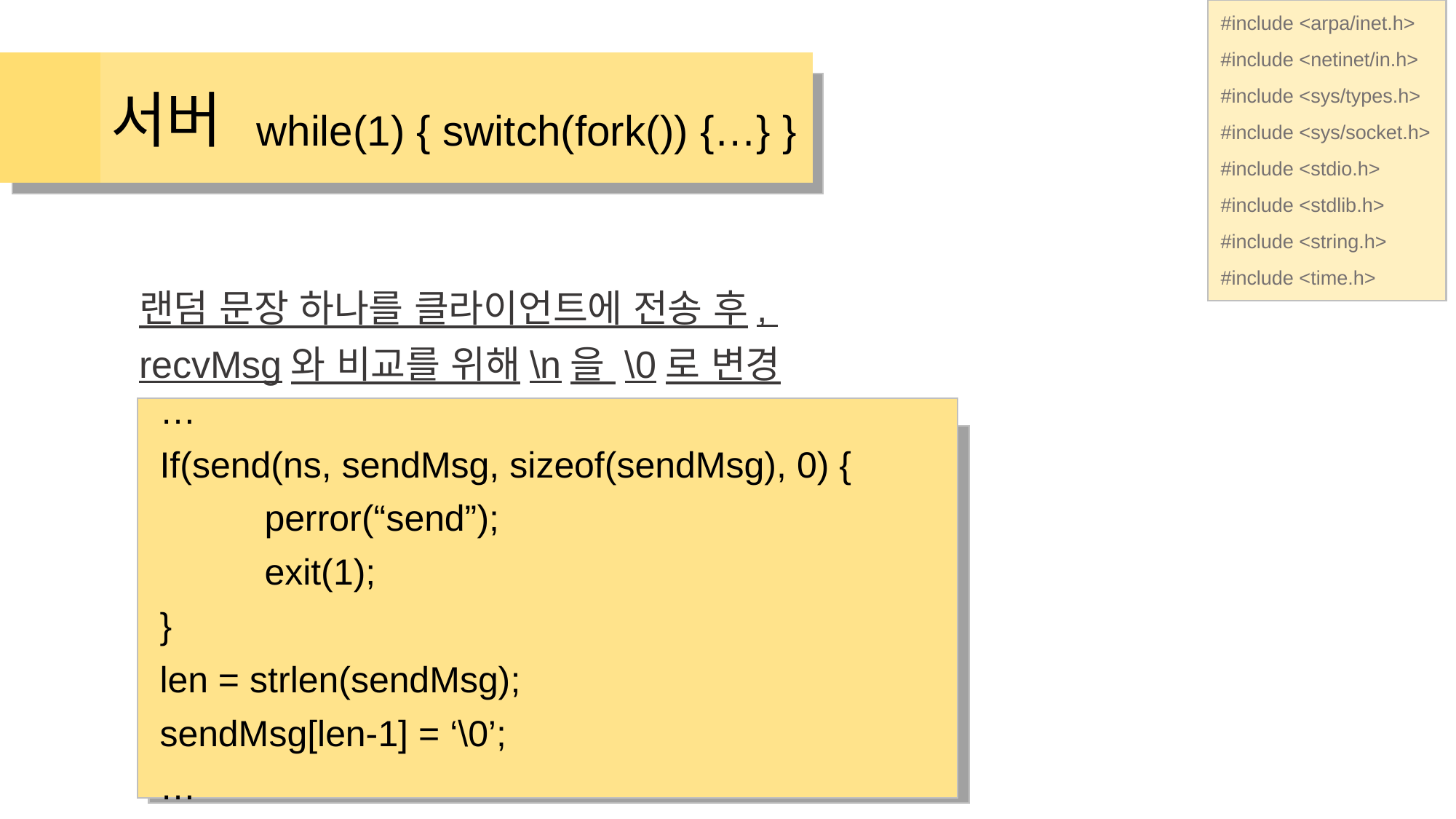

#include <arpa/inet.h>
#include <netinet/in.h>
#include <sys/types.h>
#include <sys/socket.h>
#include <stdio.h>
#include <stdlib.h>
#include <string.h>
#include <time.h>

# 서버

while(1) { switch(fork()) {…} }
랜덤 문장 하나를 클라이언트에 전송 후,
recvMsg와 비교를 위해\n을 \0로 변경
…
If(send(ns, sendMsg, sizeof(sendMsg), 0) {
	perror(“send”);
	exit(1);
}
len = strlen(sendMsg);
sendMsg[len-1] = ‘\0’;
…

%